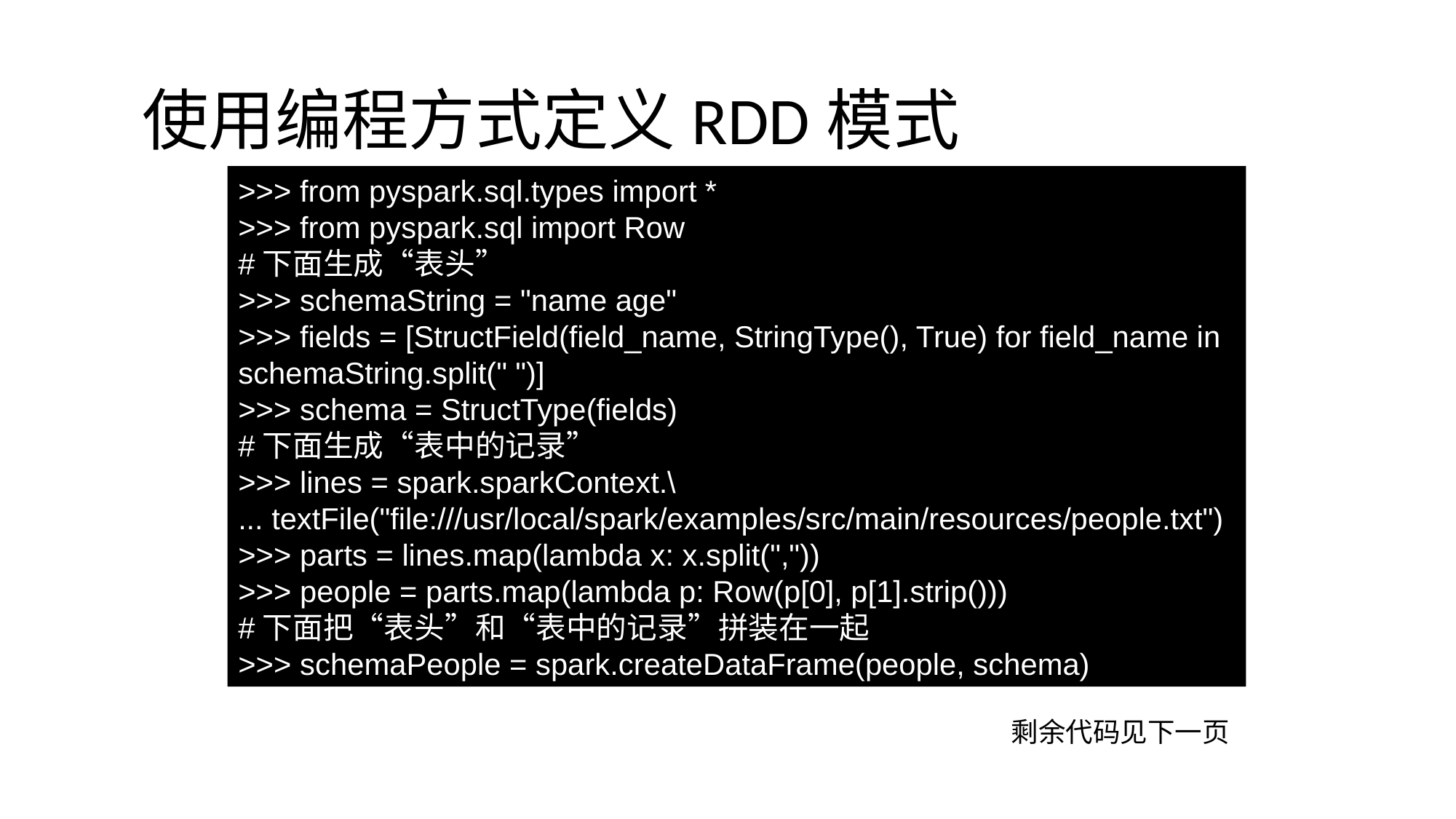

# 使用编程方式定义RDD模式
>>> from pyspark.sql.types import *
>>> from pyspark.sql import Row
#下面生成“表头”
>>> schemaString = "name age"
>>> fields = [StructField(field_name, StringType(), True) for field_name in schemaString.split(" ")]
>>> schema = StructType(fields)
#下面生成“表中的记录”
>>> lines = spark.sparkContext.\
... textFile("file:///usr/local/spark/examples/src/main/resources/people.txt")
>>> parts = lines.map(lambda x: x.split(","))
>>> people = parts.map(lambda p: Row(p[0], p[1].strip()))
#下面把“表头”和“表中的记录”拼装在一起
>>> schemaPeople = spark.createDataFrame(people, schema)
剩余代码见下一页